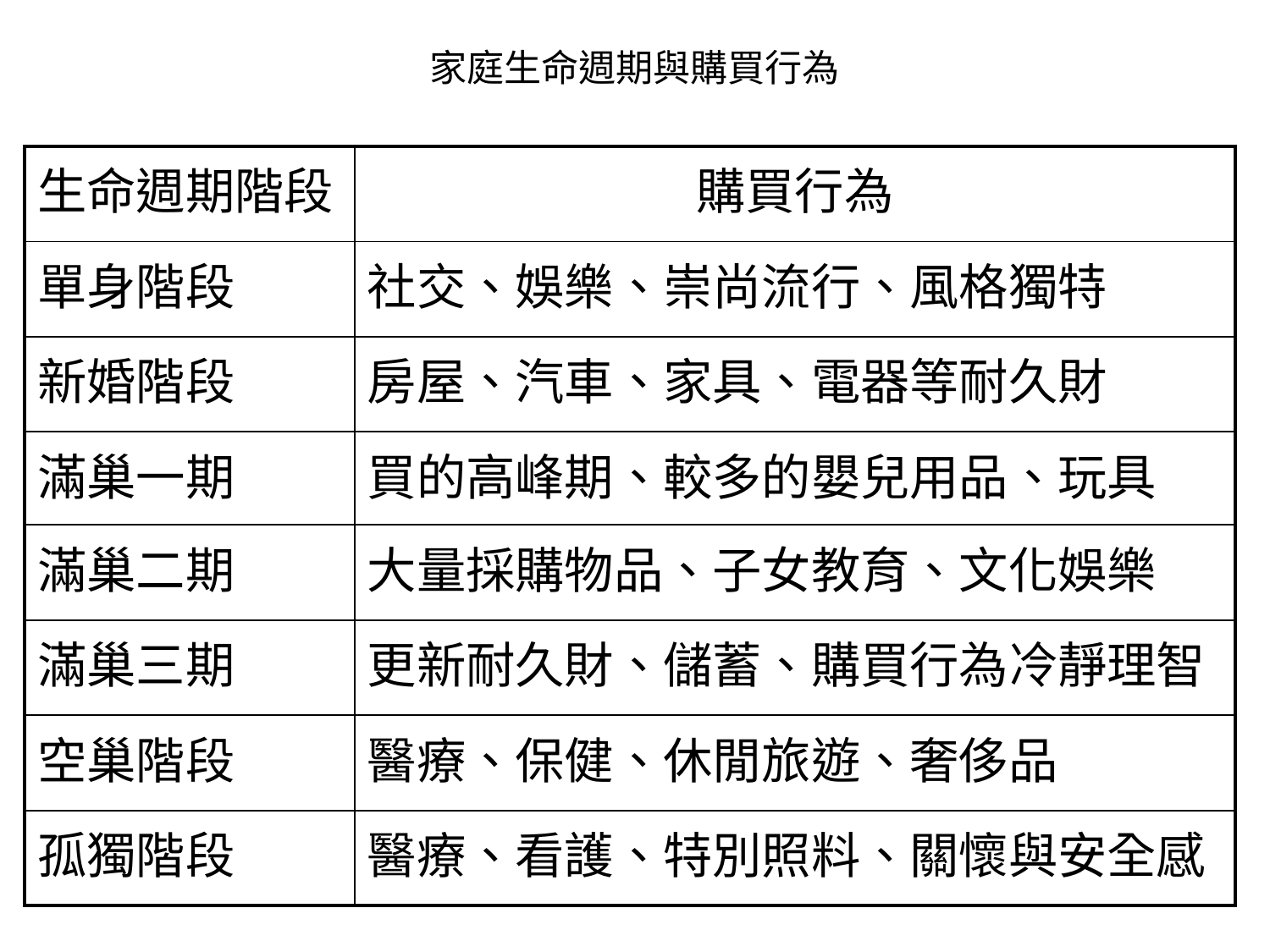

# 家庭生命週期與購買行為
| 生命週期階段 | 購買行為 |
| --- | --- |
| 單身階段 | 社交、娛樂、崇尚流行、風格獨特 |
| 新婚階段 | 房屋、汽車、家具、電器等耐久財 |
| 滿巢一期 | 買的高峰期、較多的嬰兒用品、玩具 |
| 滿巢二期 | 大量採購物品、子女教育、文化娛樂 |
| 滿巢三期 | 更新耐久財、儲蓄、購買行為冷靜理智 |
| 空巢階段 | 醫療、保健、休閒旅遊、奢侈品 |
| 孤獨階段 | 醫療、看護、特別照料、關懷與安全感 |